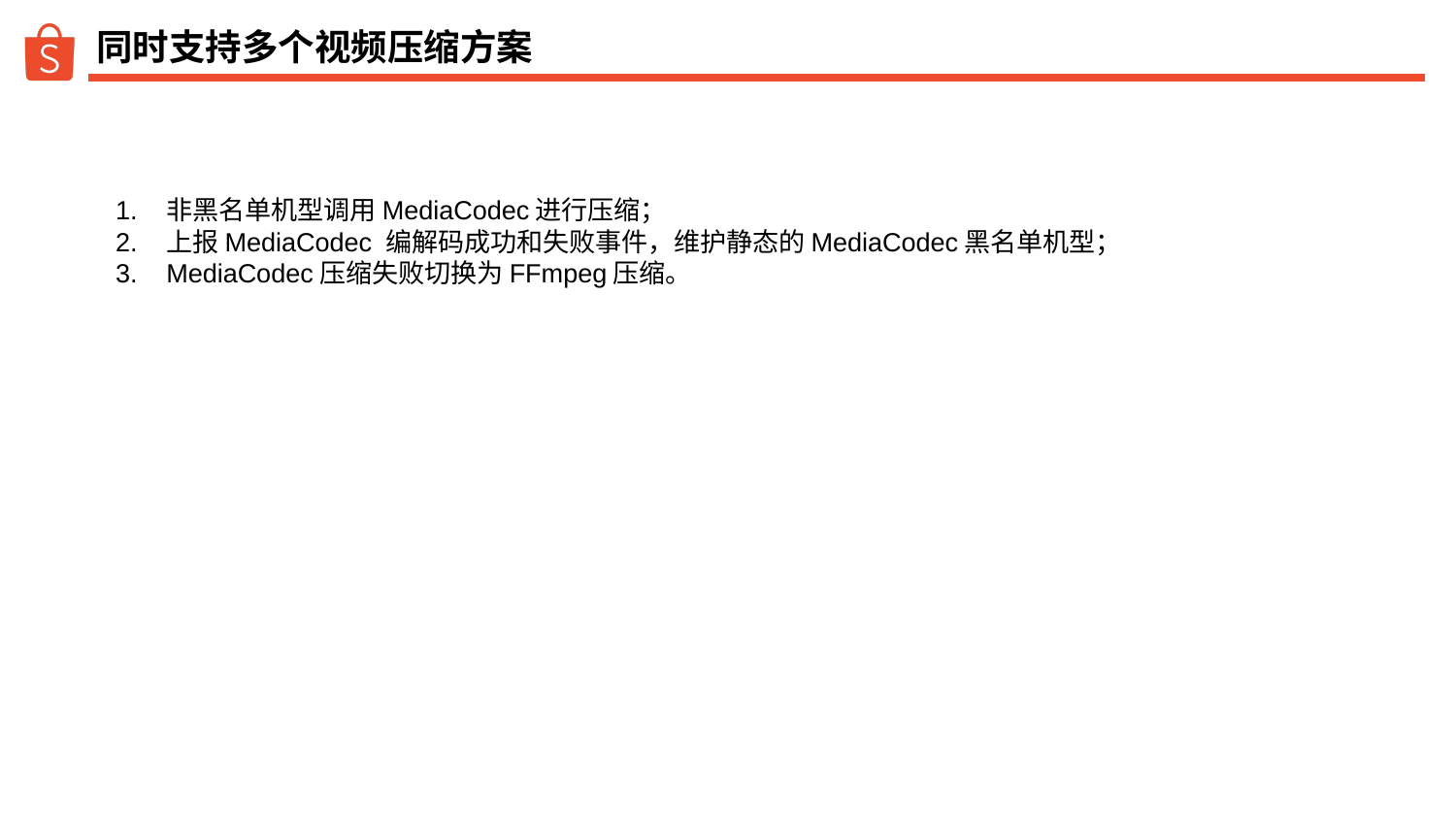

# 同时支持多个视频压缩方案

非黑名单机型调用MediaCodec进行压缩；
上报MediaCodec 编解码成功和失败事件，维护静态的MediaCodec黑名单机型；
MediaCodec压缩失败切换为FFmpeg压缩。